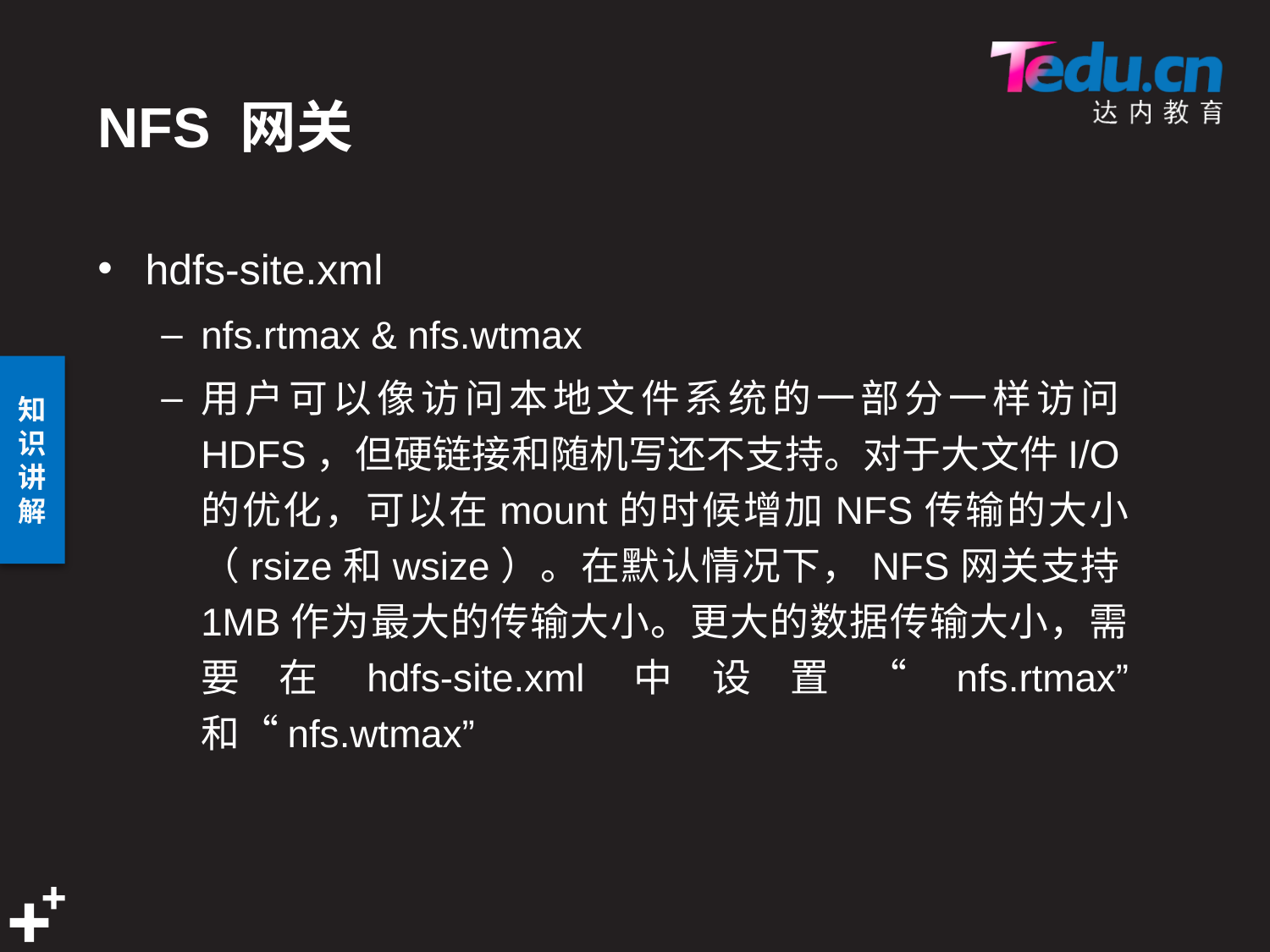

# NFS 网关
hdfs-site.xml
nfs.rtmax & nfs.wtmax
用户可以像访问本地文件系统的一部分一样访问HDFS，但硬链接和随机写还不支持。对于大文件I/O的优化，可以在mount的时候增加NFS传输的大小（rsize和wsize）。在默认情况下，NFS网关支持1MB作为最大的传输大小。更大的数据传输大小，需要在hdfs-site.xml中设置“nfs.rtmax” 和“nfs.wtmax”